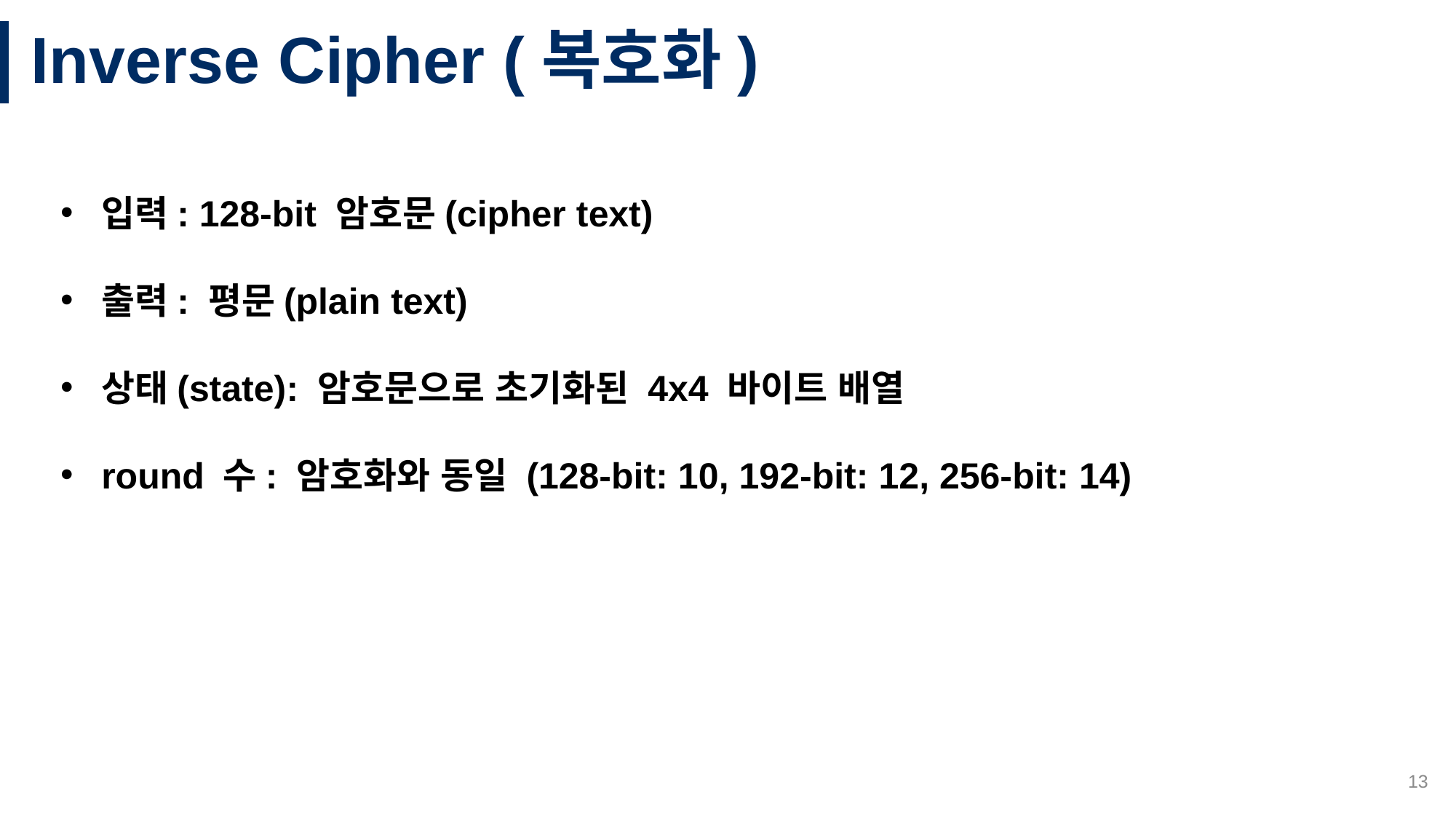

# Inverse Cipher (복호화)
입력: 128-bit 암호문(cipher text)
출력: 평문(plain text)
상태(state): 암호문으로 초기화된 4x4 바이트 배열
round 수: 암호화와 동일 (128-bit: 10, 192-bit: 12, 256-bit: 14)
13